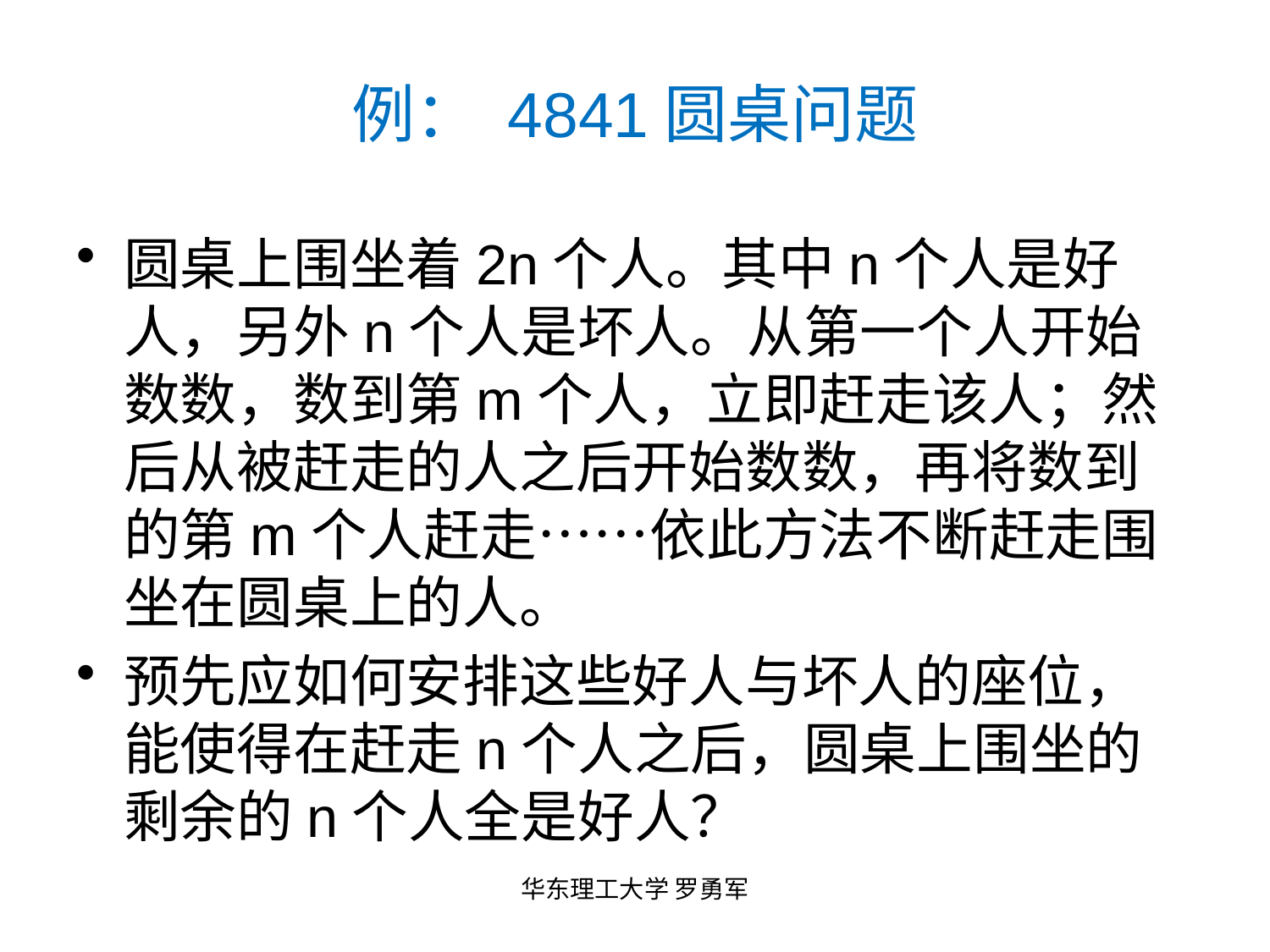

# 例： 4841圆桌问题
圆桌上围坐着2n个人。其中n个人是好人，另外n个人是坏人。从第一个人开始数数，数到第m个人，立即赶走该人；然后从被赶走的人之后开始数数，再将数到的第m个人赶走……依此方法不断赶走围坐在圆桌上的人。
预先应如何安排这些好人与坏人的座位，能使得在赶走n个人之后，圆桌上围坐的剩余的n个人全是好人？
华东理工大学 罗勇军